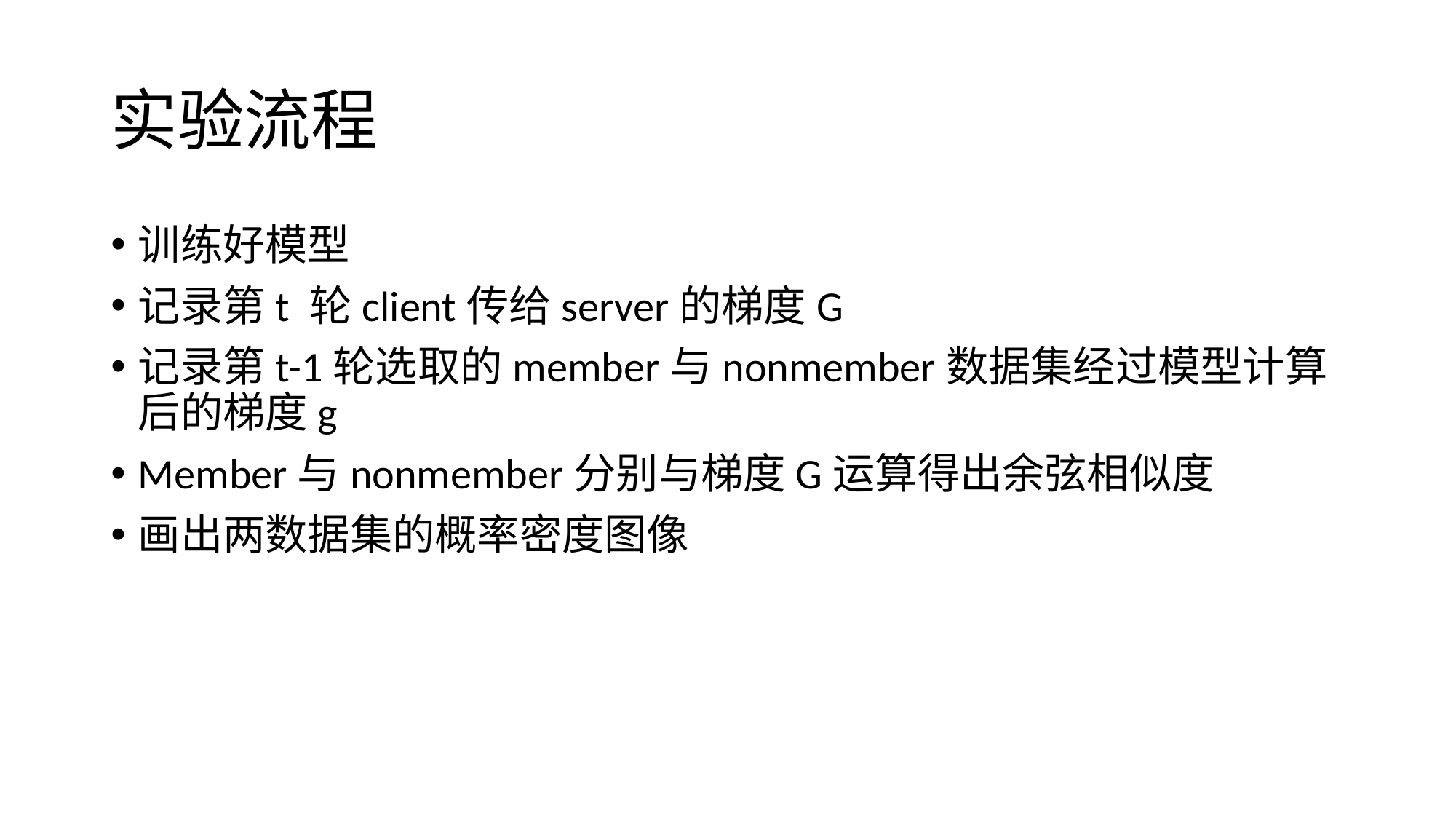

# 实验流程
训练好模型
记录第t 轮client传给server的梯度G
记录第t-1轮选取的member与nonmember数据集经过模型计算后的梯度g
Member与nonmember分别与梯度G运算得出余弦相似度
画出两数据集的概率密度图像